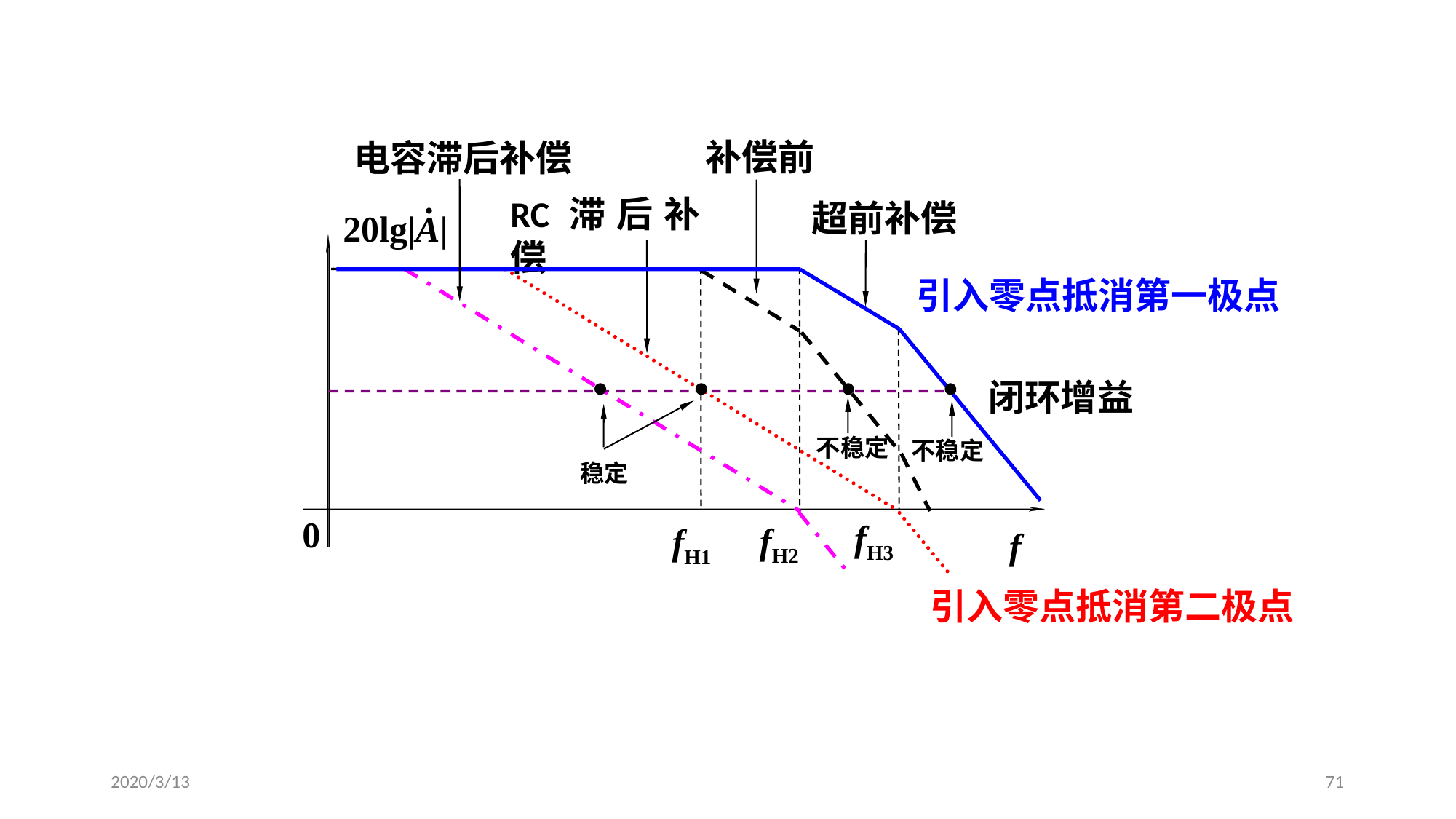

补偿前
电容滞后补偿

·
超前补偿
RC滞后补偿
20lg|A|

引入零点抵消第一极点

闭环增益

不稳定
不稳定

稳定

0

fH3
fH2
fH1
f

引入零点抵消第二极点
2020/3/13
71